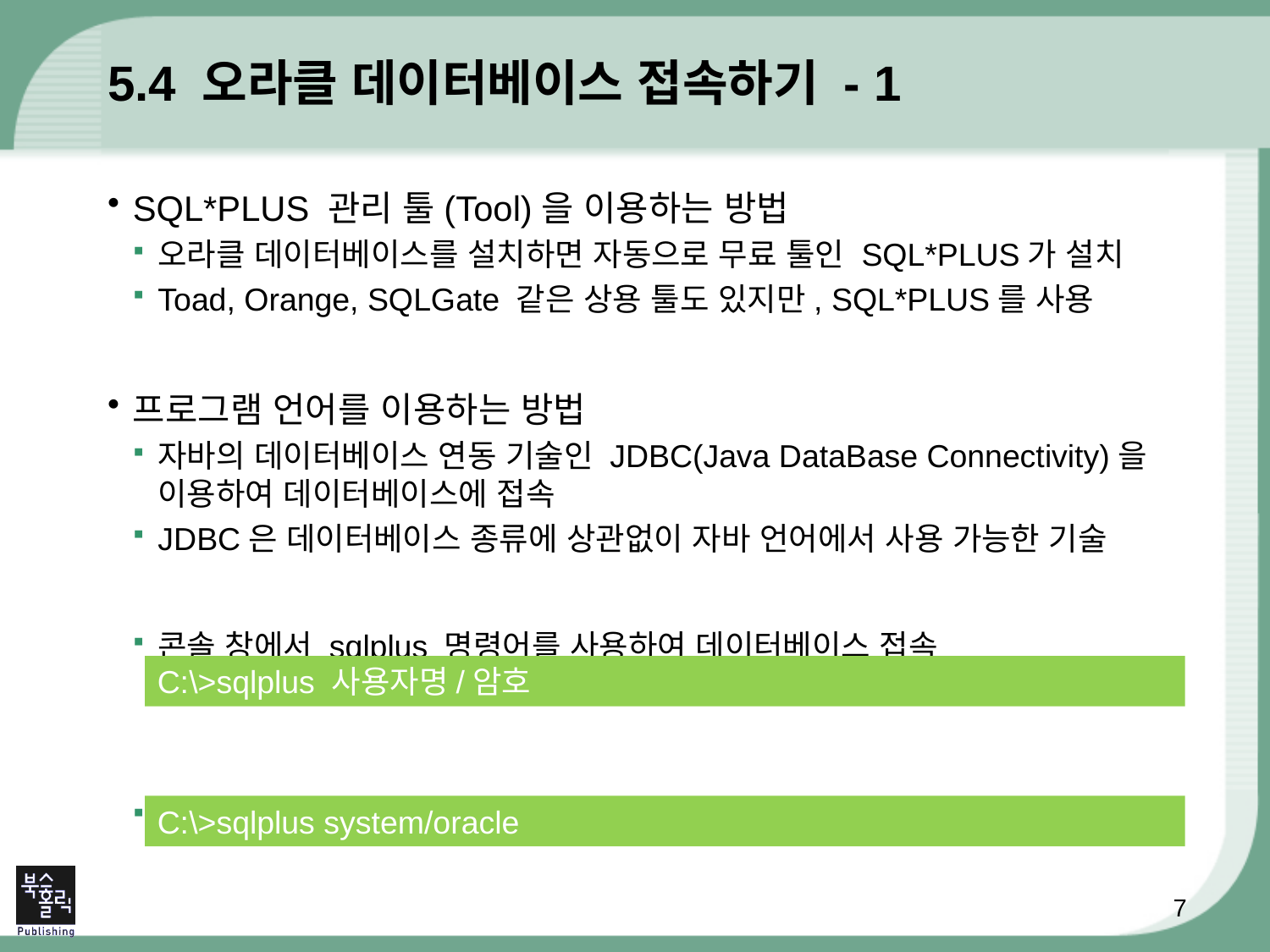

# 5.4 오라클 데이터베이스 접속하기 - 1
SQL*PLUS 관리 툴(Tool)을 이용하는 방법
오라클 데이터베이스를 설치하면 자동으로 무료 툴인 SQL*PLUS가 설치
Toad, Orange, SQLGate 같은 상용 툴도 있지만, SQL*PLUS를 사용

프로그램 언어를 이용하는 방법
자바의 데이터베이스 연동 기술인 JDBC(Java DataBase Connectivity)을 이용하여 데이터베이스에 접속
JDBC은 데이터베이스 종류에 상관없이 자바 언어에서 사용 가능한 기술

콘솔 창에서 sqlplus 명령어를 사용하여 데이터베이스 접속

데이터베이스 관리자 계정으로 데이터베이스를 접속하는 방법
C:\>sqlplus 사용자명/암호
C:\>sqlplus system/oracle
7